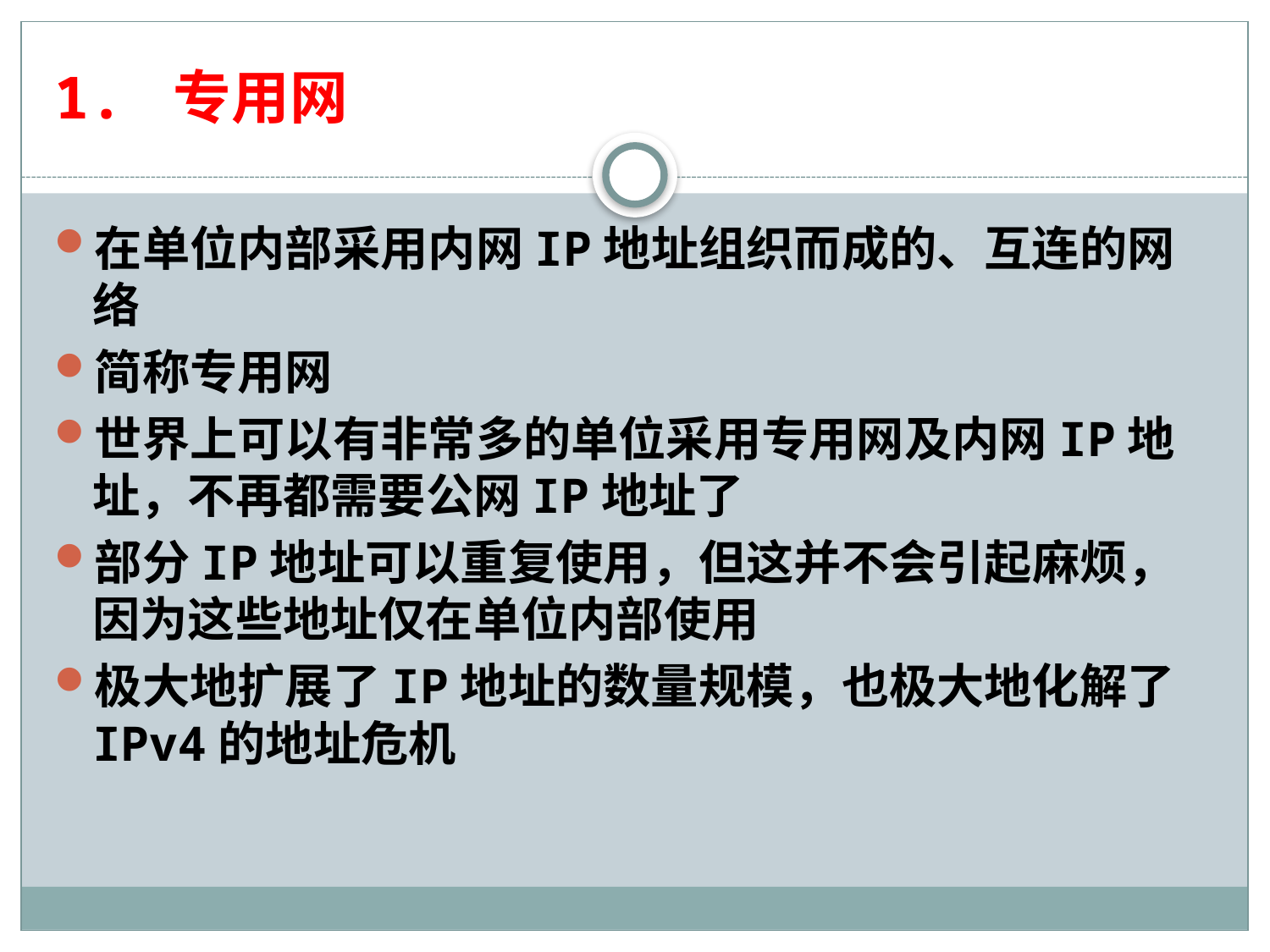

# 1. 专用网
在单位内部采用内网IP地址组织而成的、互连的网络
简称专用网
世界上可以有非常多的单位采用专用网及内网IP地址，不再都需要公网IP地址了
部分IP地址可以重复使用，但这并不会引起麻烦，因为这些地址仅在单位内部使用
极大地扩展了IP地址的数量规模，也极大地化解了IPv4的地址危机